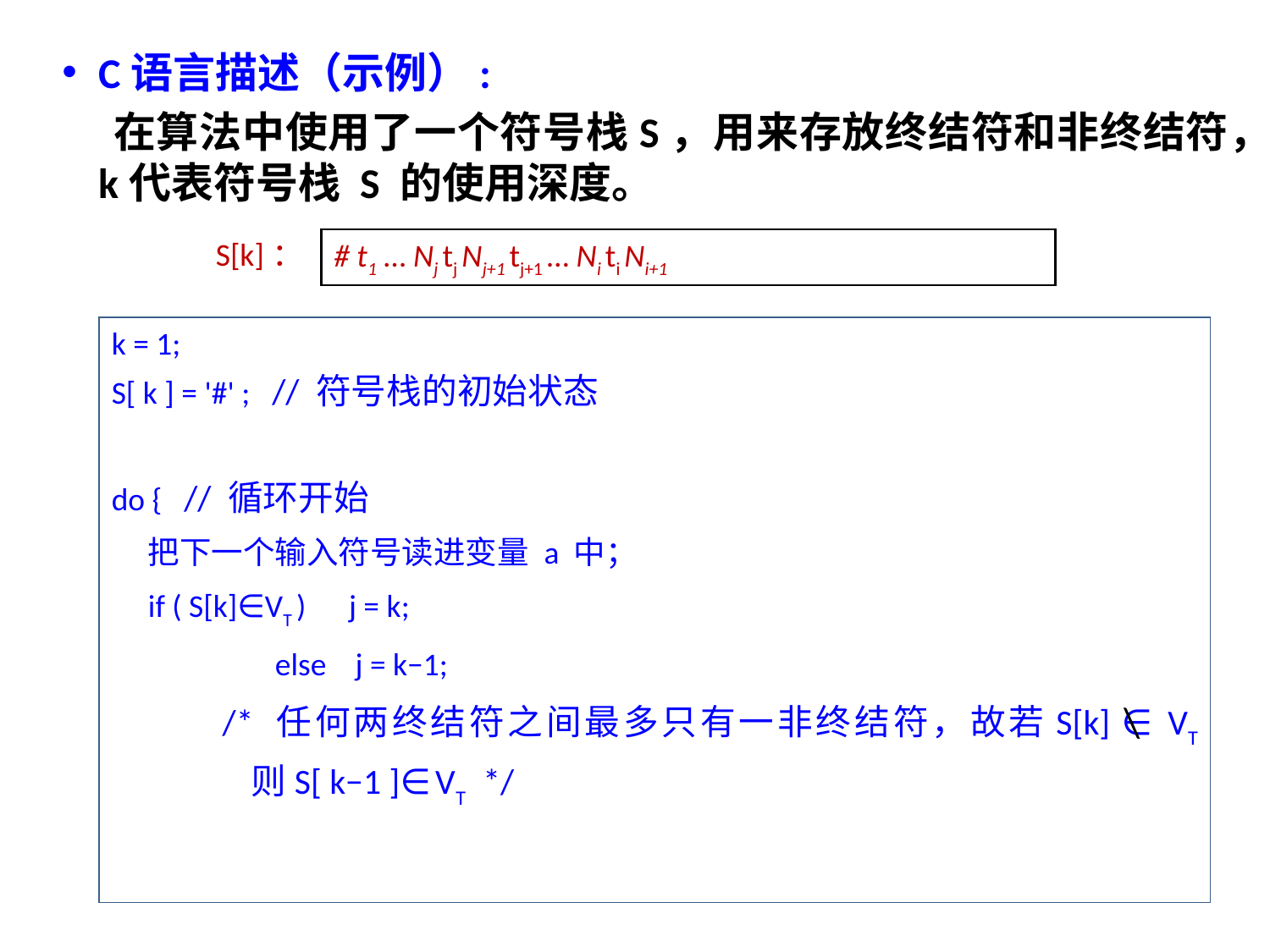

C语言描述（示例）:
    在算法中使用了一个符号栈S，用来存放终结符和非终结符，k代表符号栈 S 的使用深度。
S[k]：
# t1 … Nj tj Nj+1 tj+1 … Ni ti Ni+1
k = 1;
S[ k ] = '#' ;   // 符号栈的初始状态

do {   // 循环开始
	把下一个输入符号读进变量 a 中；
	if ( S[k]∈VT )      j = k;
		else    j = k−1;
 /* 任何两终结符之间最多只有一非终结符，故若S[k] ∈ VT
则S[ k−1 ]∈VT   */
\